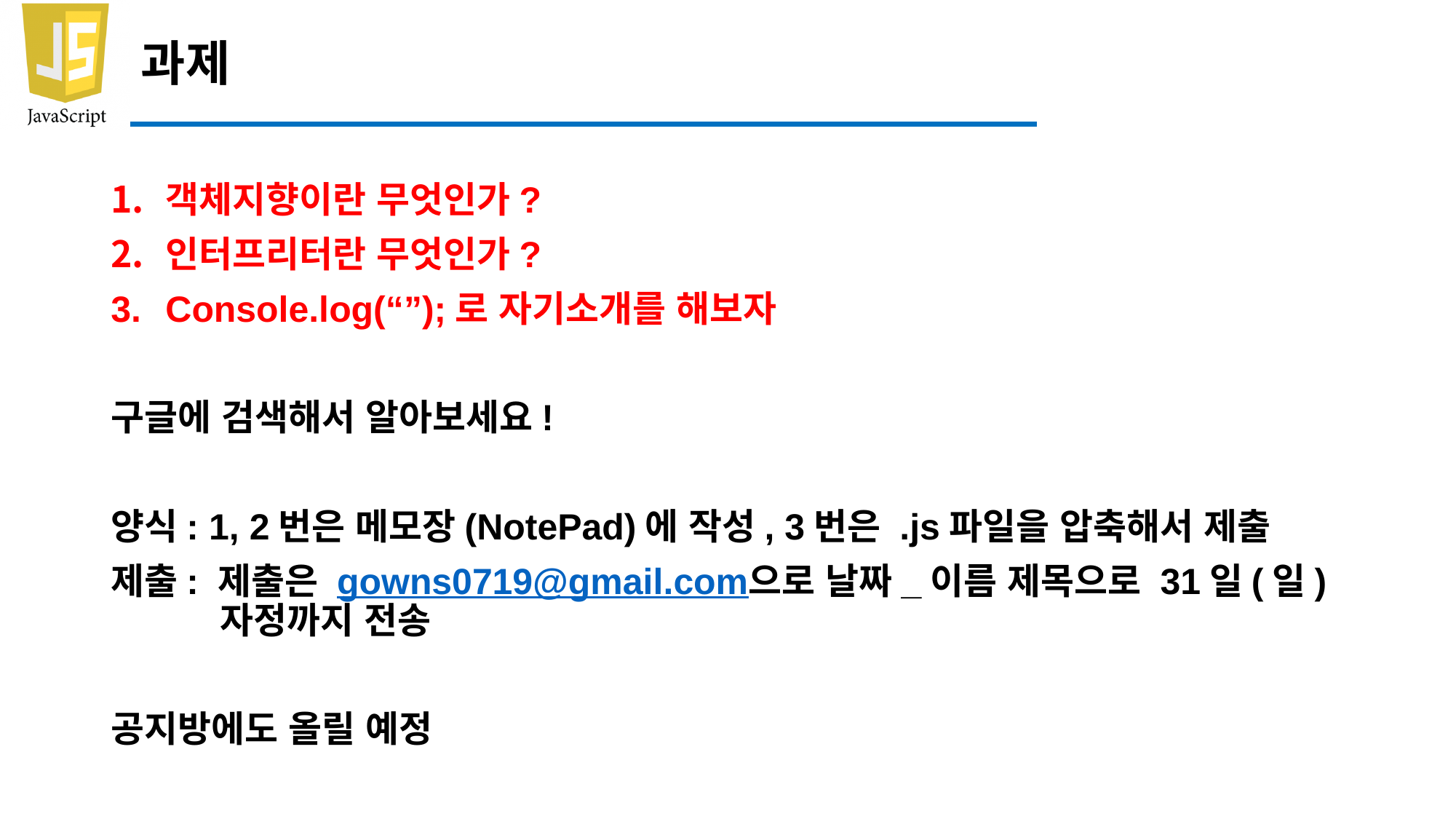

# 과제
객체지향이란 무엇인가?
인터프리터란 무엇인가?
Console.log(“”);로 자기소개를 해보자

구글에 검색해서 알아보세요!

양식: 1, 2번은 메모장(NotePad)에 작성, 3번은 .js파일을 압축해서 제출
제출: 제출은 gowns0719@gmail.com으로 날짜_이름 제목으로 31일(일)	자정까지 전송

공지방에도 올릴 예정